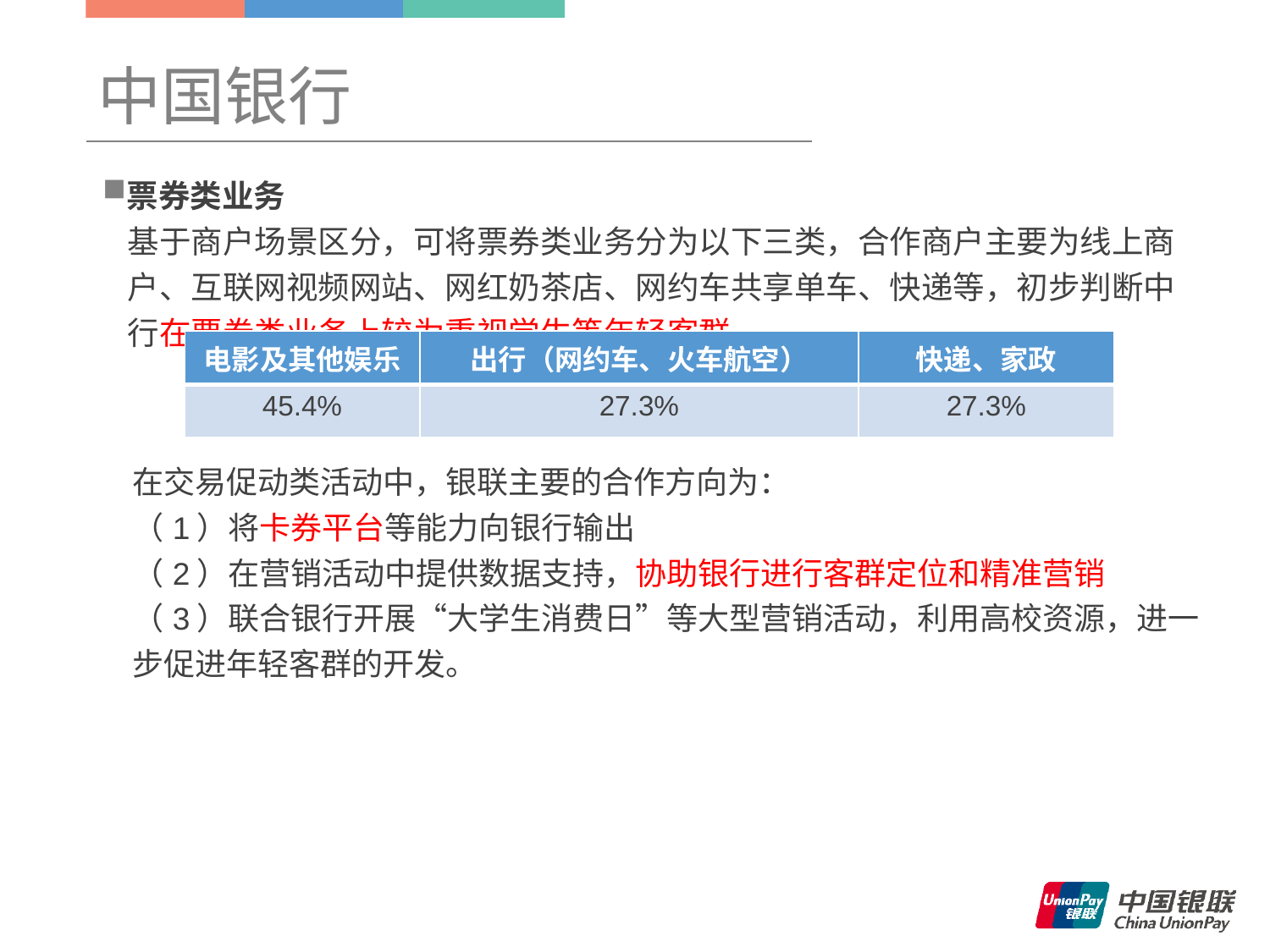

中国银行
票券类业务
基于商户场景区分，可将票券类业务分为以下三类，合作商户主要为线上商户、互联网视频网站、网红奶茶店、网约车共享单车、快递等，初步判断中行在票券类业务上较为重视学生等年轻客群。

| 电影及其他娱乐 | 出行（网约车、火车航空） | 快递、家政 |
| --- | --- | --- |
| 45.4% | 27.3% | 27.3% |
在交易促动类活动中，银联主要的合作方向为：
（1）将卡券平台等能力向银行输出
（2）在营销活动中提供数据支持，协助银行进行客群定位和精准营销
（3）联合银行开展“大学生消费日”等大型营销活动，利用高校资源，进一步促进年轻客群的开发。